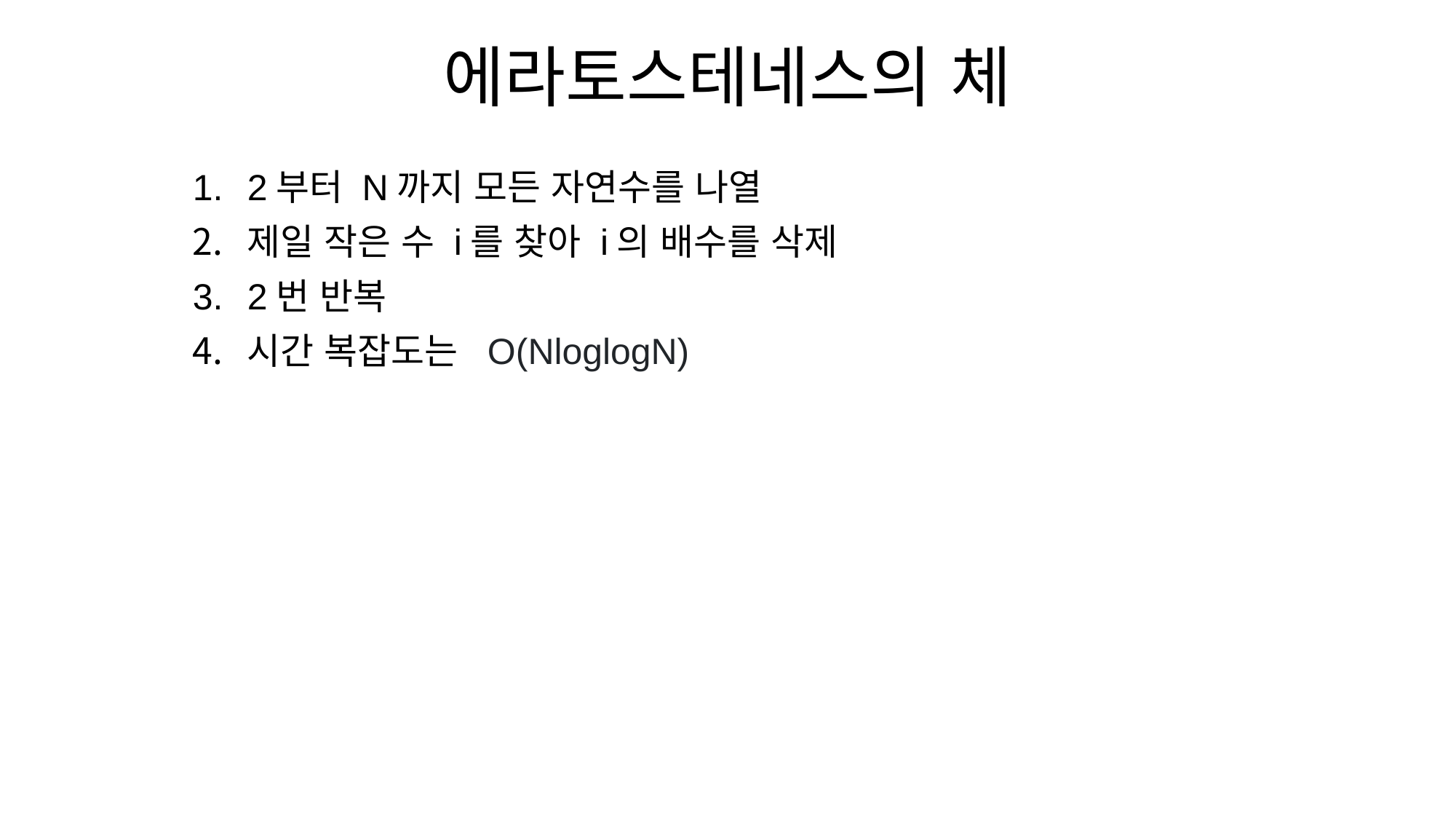

# 에라토스테네스의 체
2부터 N까지 모든 자연수를 나열
제일 작은 수 i를 찾아 i의 배수를 삭제
2번 반복
시간 복잡도는  O(NloglogN)